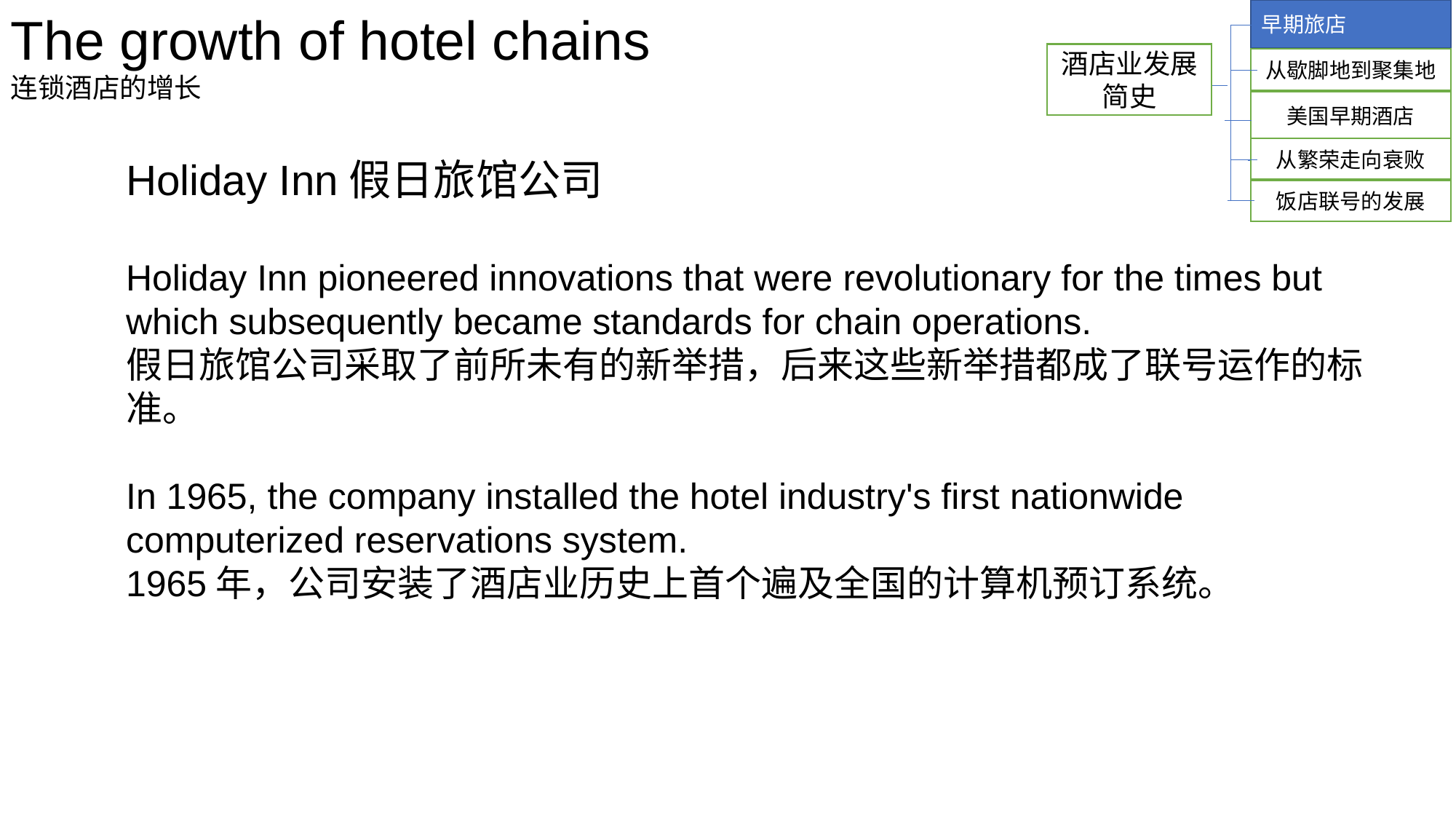

The growth of hotel chains
连锁酒店的增长
早期旅店
酒店业发展简史
从歇脚地到聚集地
美国早期酒店
从繁荣走向衰败
Holiday Inn假日旅馆公司

Holiday Inn pioneered innovations that were revolutionary for the times but which subsequently became standards for chain operations.
假日旅馆公司采取了前所未有的新举措，后来这些新举措都成了联号运作的标准。

In 1965, the company installed the hotel industry's first nationwide computerized reservations system.
1965年，公司安装了酒店业历史上首个遍及全国的计算机预订系统。
饭店联号的发展